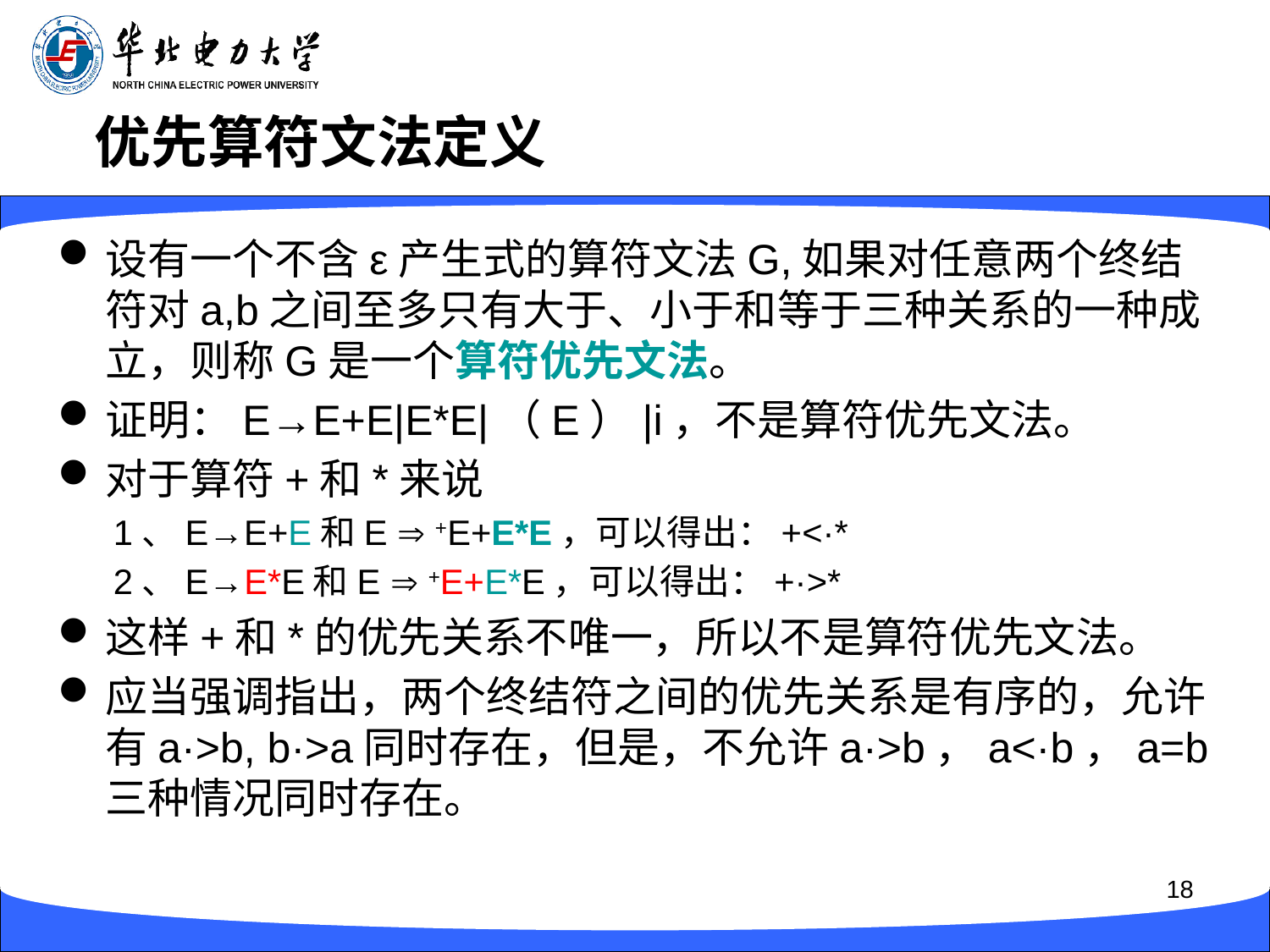

# 优先算符文法定义
设有一个不含ε产生式的算符文法G,如果对任意两个终结符对a,b之间至多只有大于、小于和等于三种关系的一种成立，则称G是一个算符优先文法。
证明：E→E+E|E*E|（E）|i，不是算符优先文法。
对于算符+和*来说
1、E→E+E和E ⇒ +E+E*E，可以得出：+<·*
2、E→E*E和E ⇒ +E+E*E，可以得出：+·>*
这样+和*的优先关系不唯一，所以不是算符优先文法。
应当强调指出，两个终结符之间的优先关系是有序的，允许有a·>b, b·>a同时存在，但是，不允许a·>b，a<·b，a=b三种情况同时存在。
18